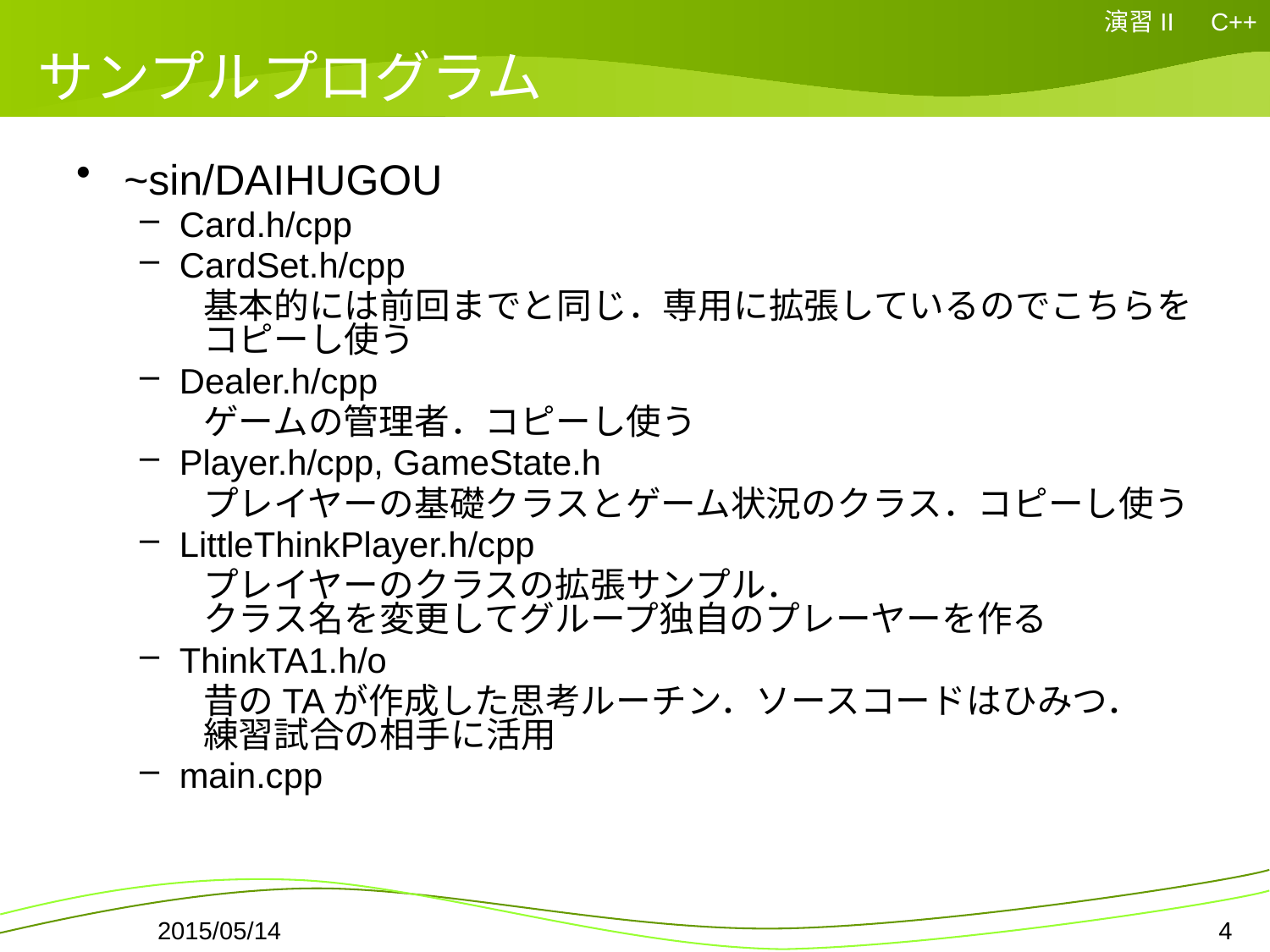

演習II　C++
# サンプルプログラム
~sin/DAIHUGOU
Card.h/cpp
CardSet.h/cpp
基本的には前回までと同じ．専用に拡張しているのでこちらをコピーし使う
Dealer.h/cpp
ゲームの管理者．コピーし使う
Player.h/cpp, GameState.h
プレイヤーの基礎クラスとゲーム状況のクラス．コピーし使う
LittleThinkPlayer.h/cpp
プレイヤーのクラスの拡張サンプル．
クラス名を変更してグループ独自のプレーヤーを作る
ThinkTA1.h/o
昔のTAが作成した思考ルーチン．ソースコードはひみつ．
練習試合の相手に活用
main.cpp
2015/05/14
4